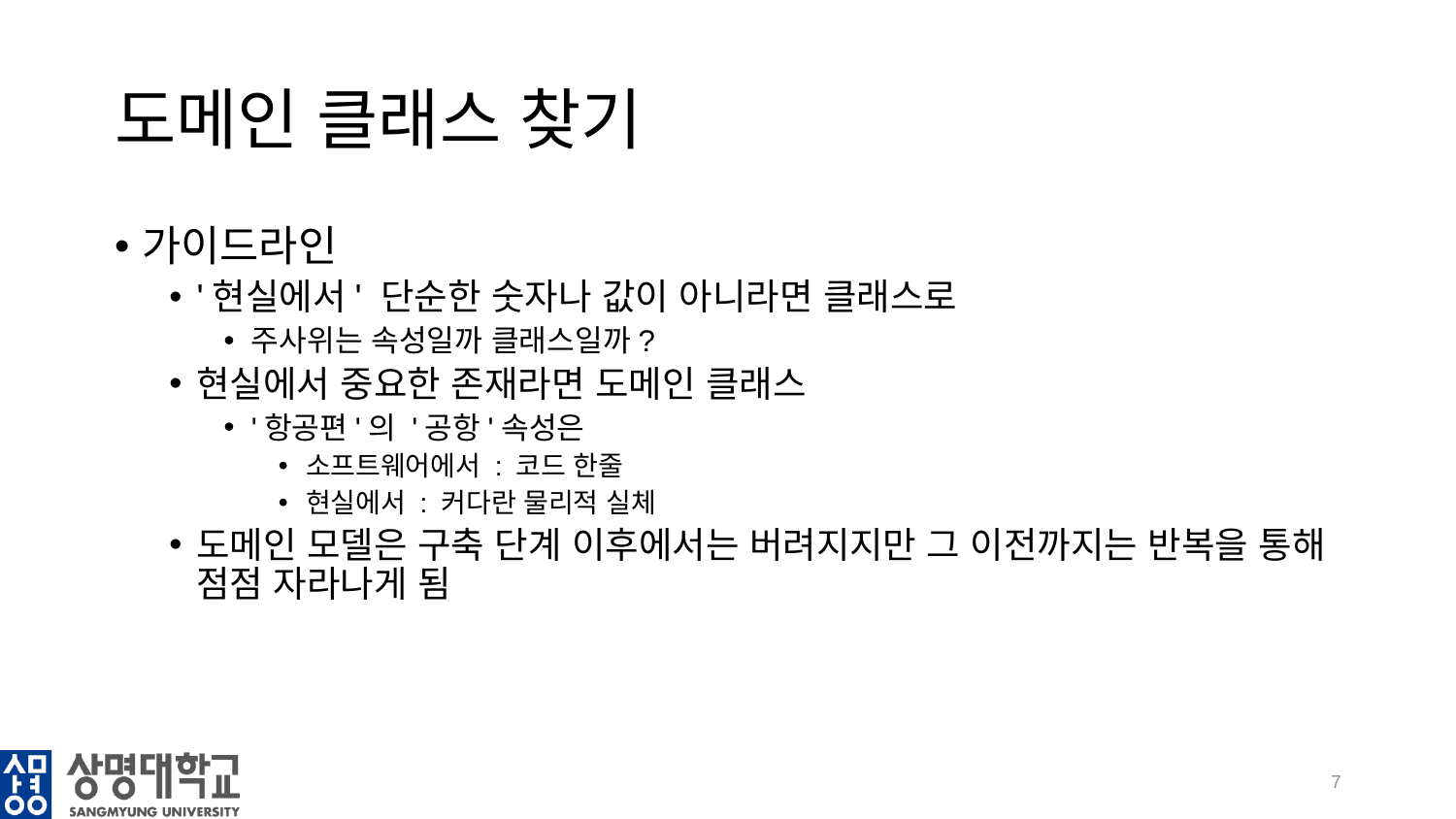

# 도메인 클래스 찾기
가이드라인
'현실에서' 단순한 숫자나 값이 아니라면 클래스로
주사위는 속성일까 클래스일까?
현실에서 중요한 존재라면 도메인 클래스
'항공편'의 '공항'속성은
소프트웨어에서 : 코드 한줄
현실에서 : 커다란 물리적 실체
도메인 모델은 구축 단계 이후에서는 버려지지만 그 이전까지는 반복을 통해 점점 자라나게 됨
7